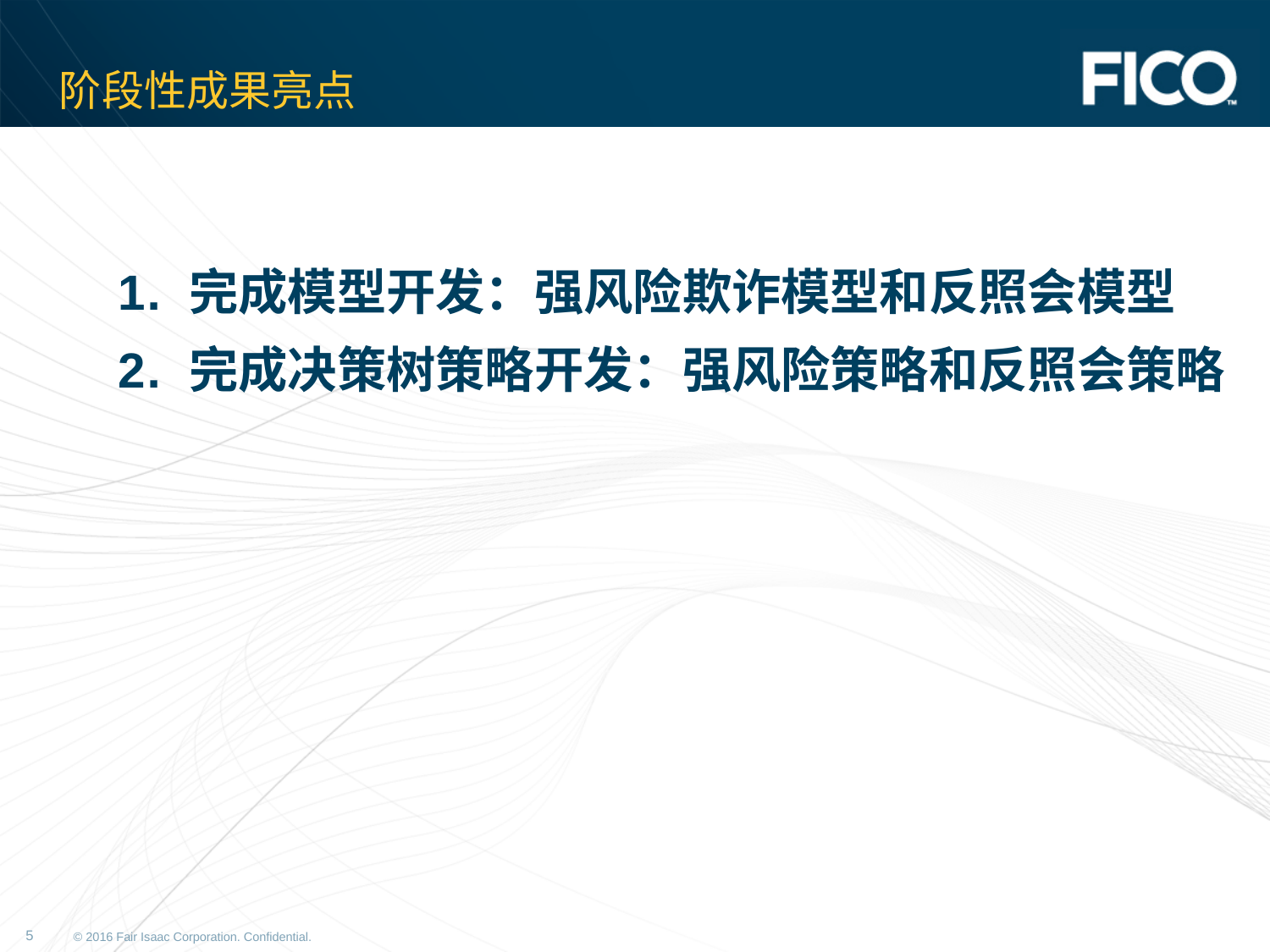

# 阶段性成果亮点
完成模型开发：强风险欺诈模型和反照会模型
完成决策树策略开发：强风险策略和反照会策略